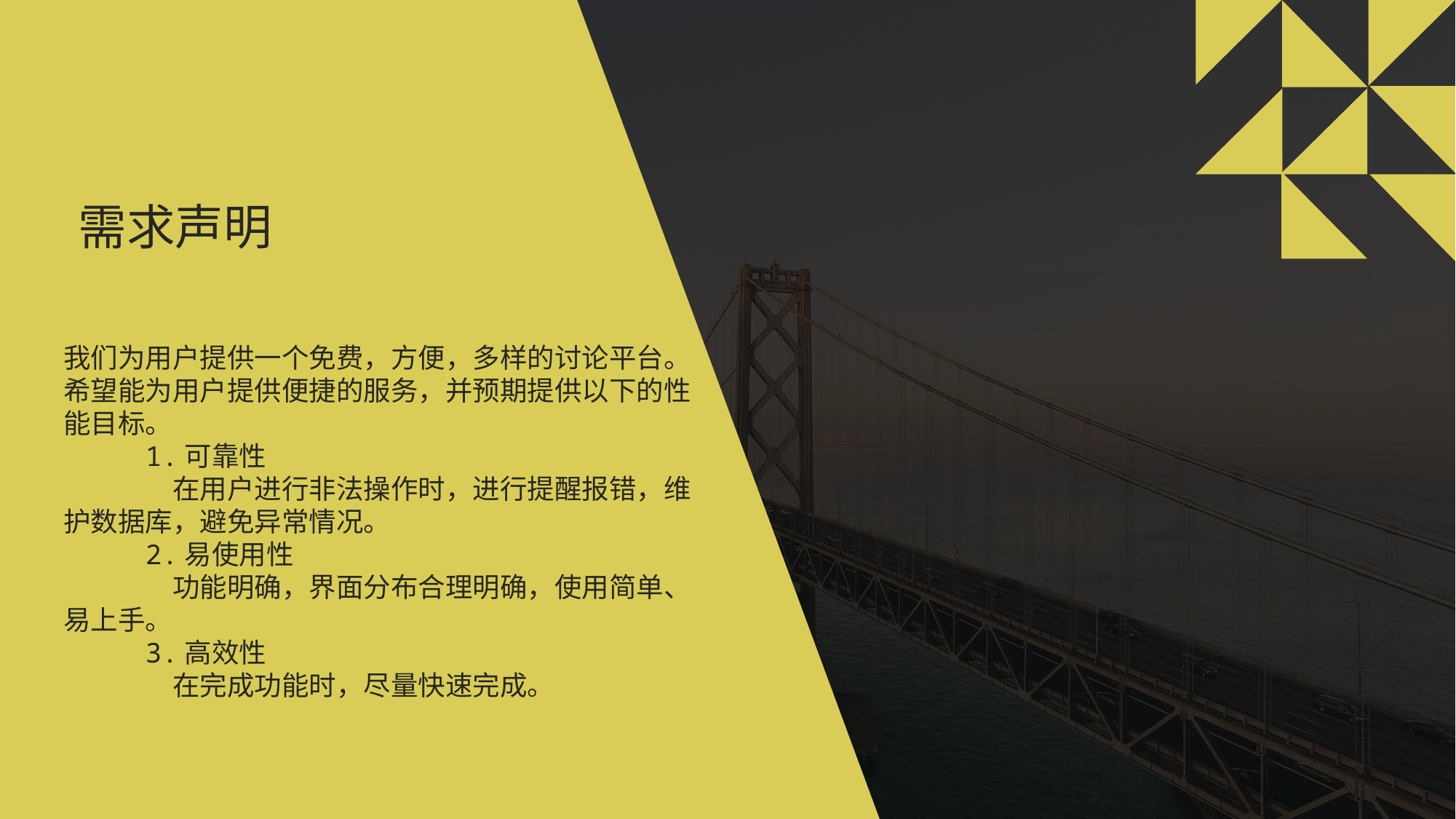

需求声明
我们为用户提供一个免费，方便，多样的讨论平台。希望能为用户提供便捷的服务，并预期提供以下的性能目标。
     1.可靠性
	在用户进行非法操作时，进行提醒报错，维护数据库，避免异常情况。
     2.易使用性
	功能明确，界面分布合理明确，使用简单、易上手。
     3.高效性
	在完成功能时，尽量快速完成。